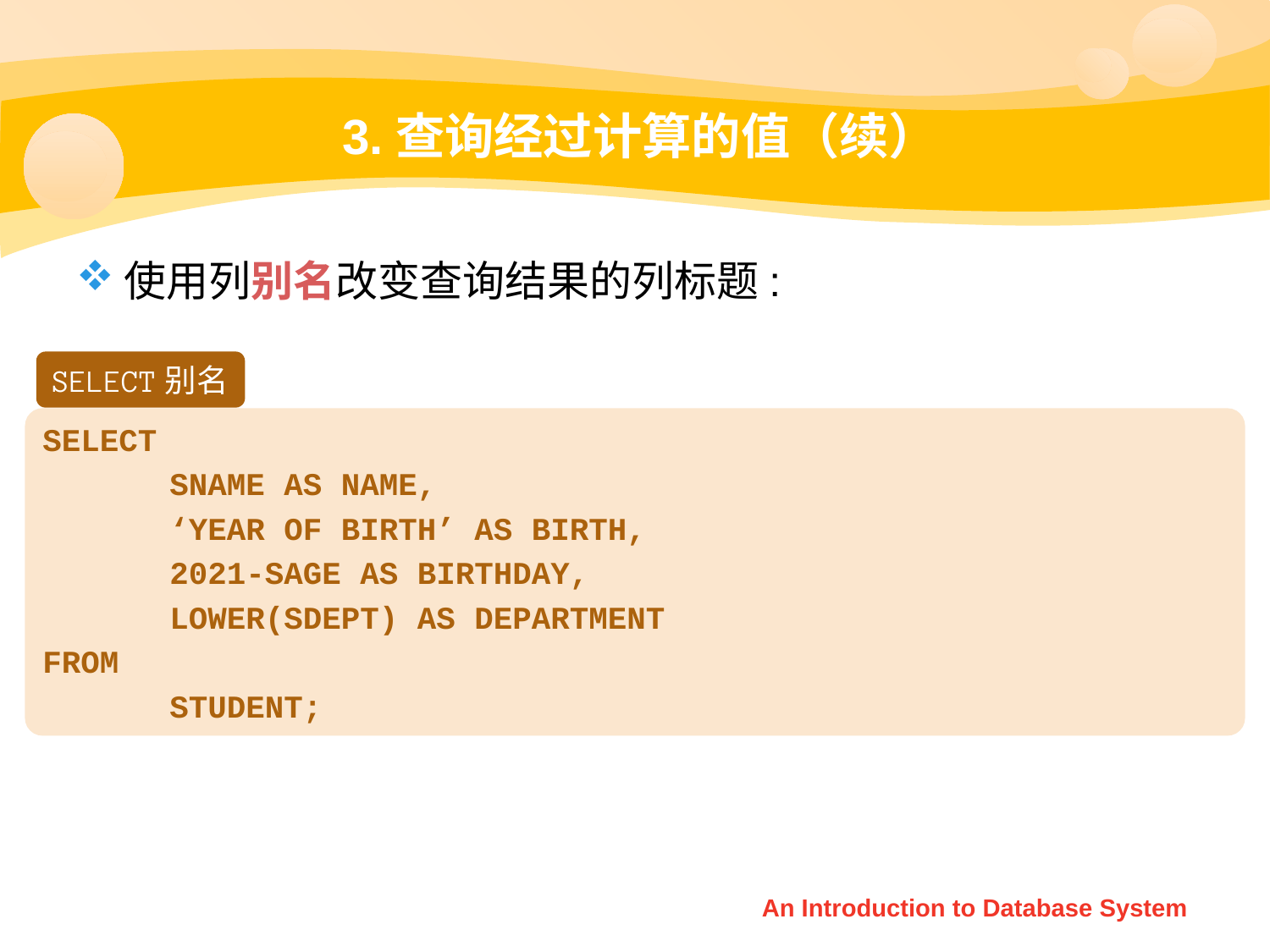

# 3.查询经过计算的值（续）
使用列别名改变查询结果的列标题:

输出结果：

SELECT别名
SELECT
	SNAME AS NAME,
	‘YEAR OF BIRTH’ AS BIRTH,
	2021-SAGE AS BIRTHDAY,
	LOWER(SDEPT) AS DEPARTMENT
FROM
	STUDENT;
An Introduction to Database System